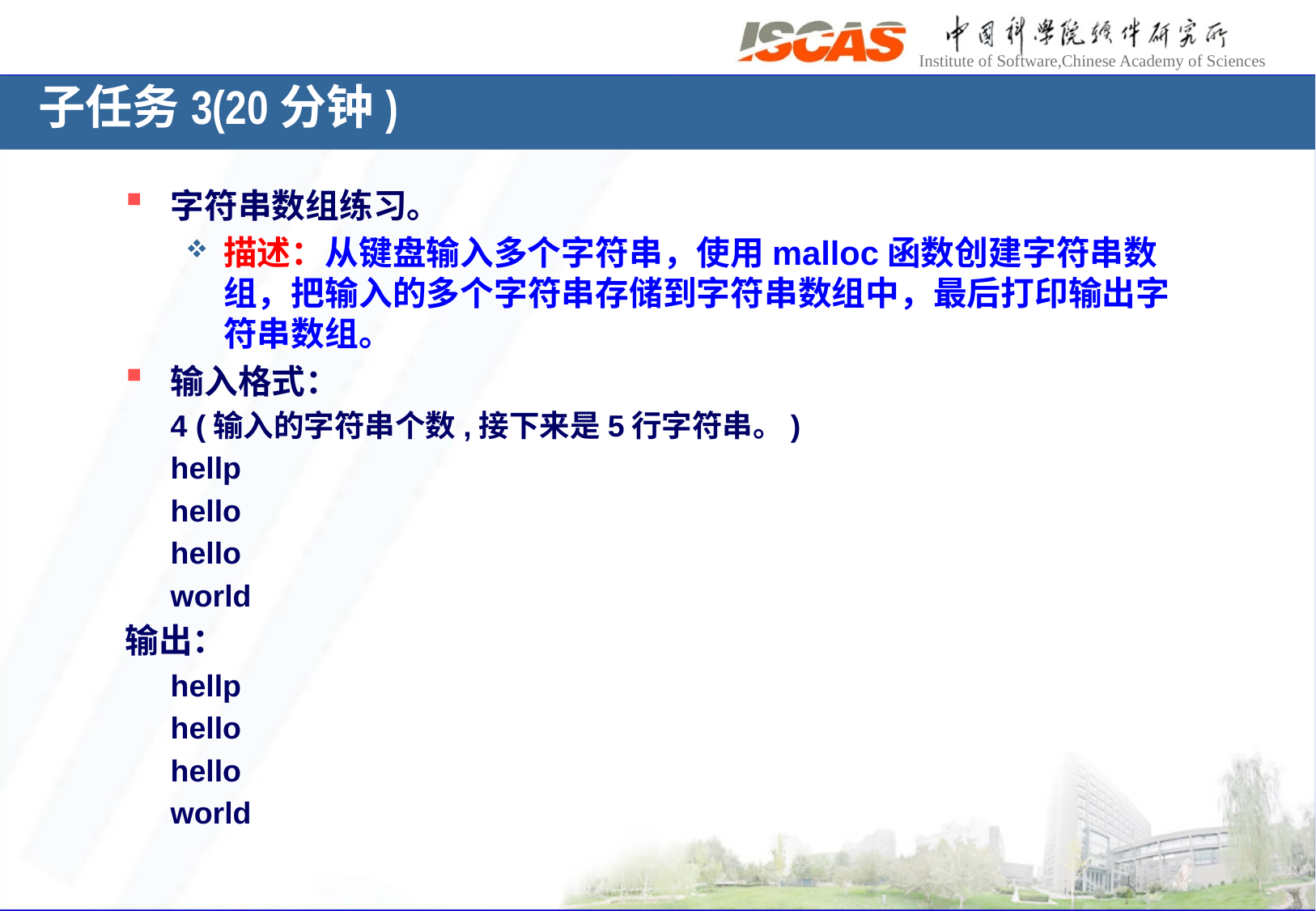

子任务3(20分钟)
字符串数组练习。
描述：从键盘输入多个字符串，使用malloc函数创建字符串数组，把输入的多个字符串存储到字符串数组中，最后打印输出字符串数组。
输入格式：
	4 (输入的字符串个数,接下来是5行字符串。)
	hellp
	hello
	hello
	world
输出：
	hellp
	hello
	hello
	world